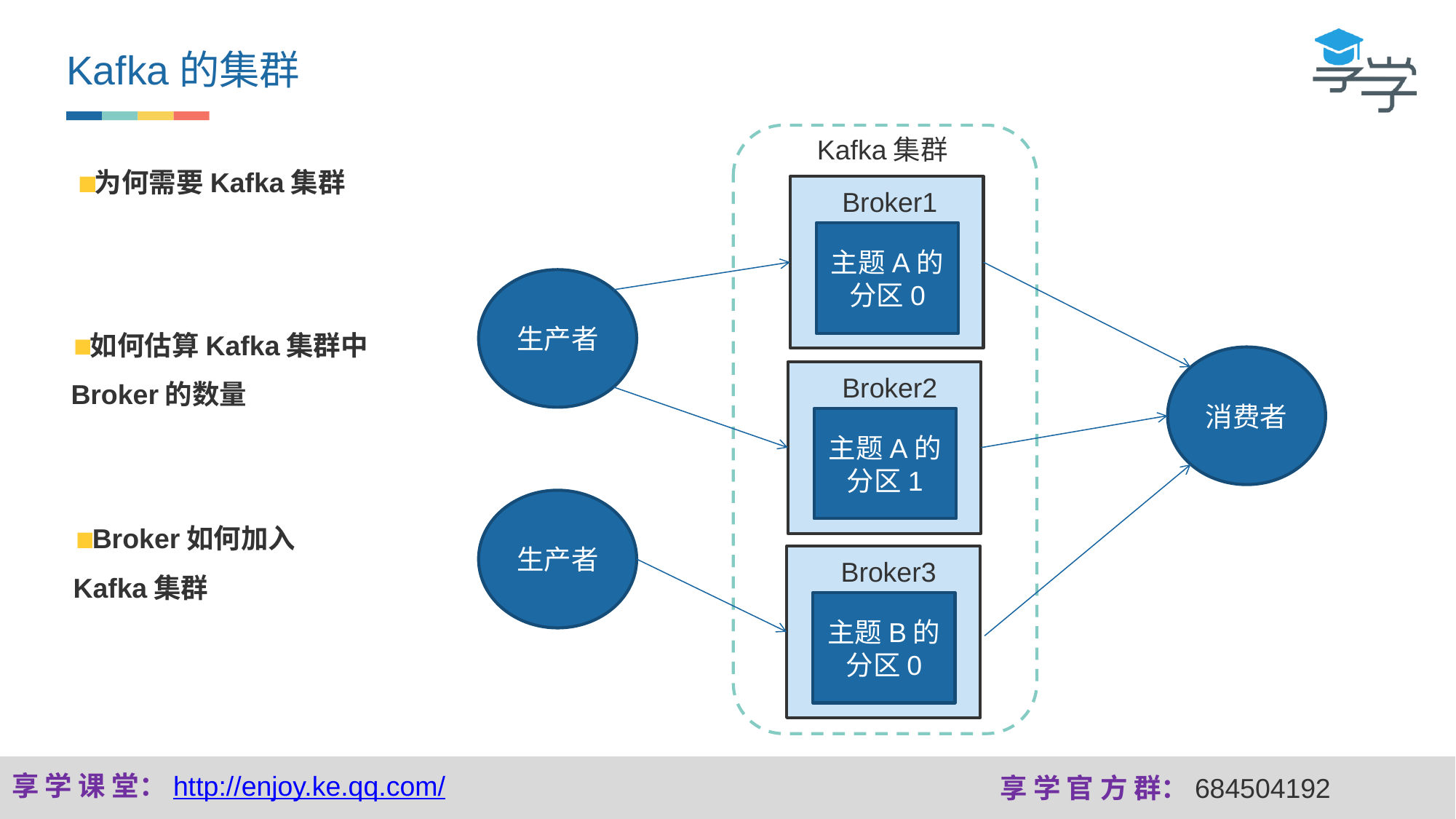

Kafka的集群

Kafka集群
为何需要Kafka集群

Broker1
主题A的分区0
生产者
如何估算Kafka集群中Broker的数量
消费者

Broker2
主题A的分区1
生产者
Broker如何加入Kafka集群

Broker3
主题B的分区0